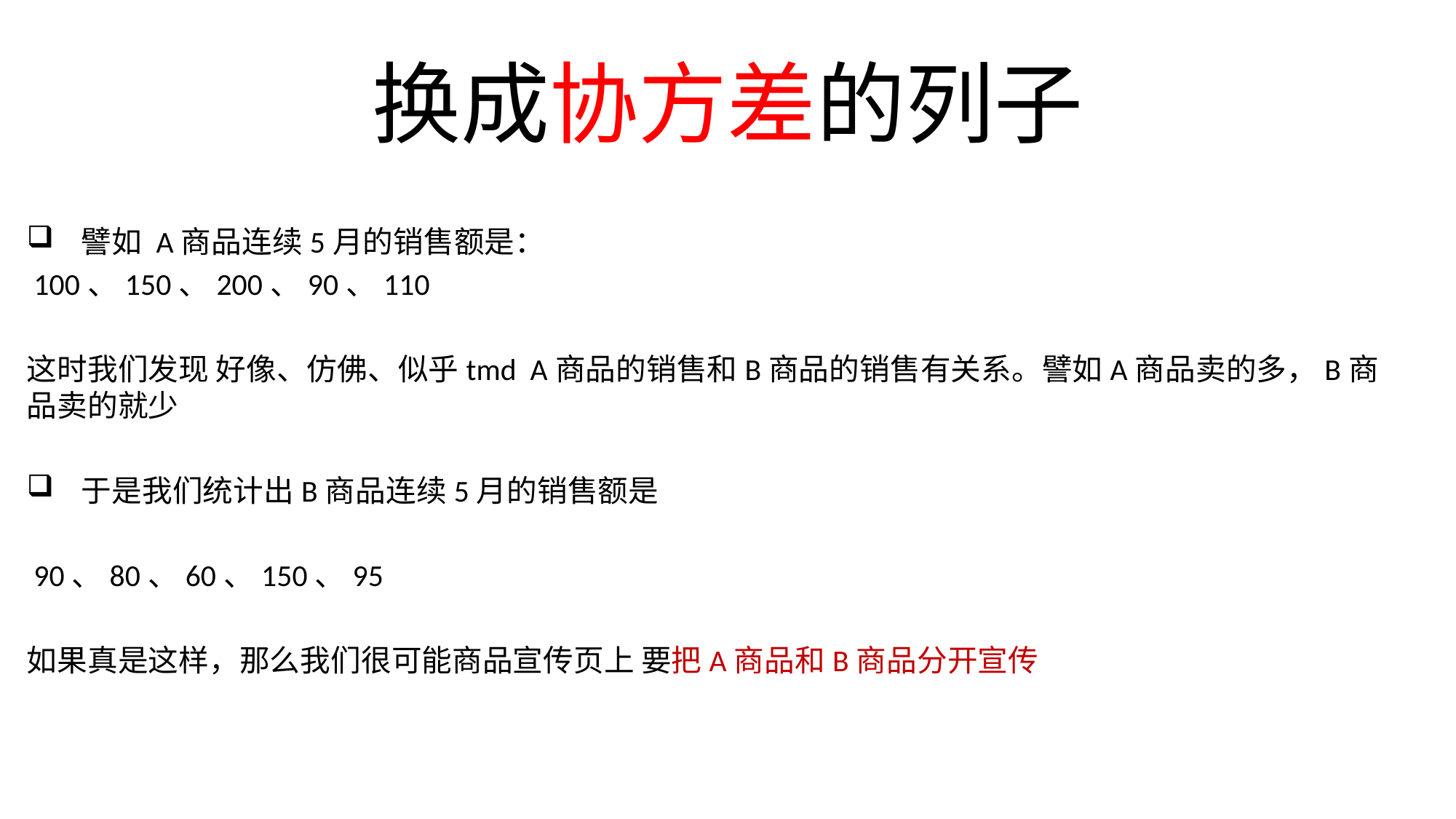

# 换成协方差的列子

譬如 A商品连续5月的销售额是：
 100、150、200、90、110

这时我们发现 好像、仿佛、似乎tmd  A商品的销售和B商品的销售有关系。譬如A商品卖的多，B商品卖的就少

于是我们统计出B商品连续5月的销售额是

 90、80、60、150、95

如果真是这样，那么我们很可能商品宣传页上 要把A商品和B商品分开宣传